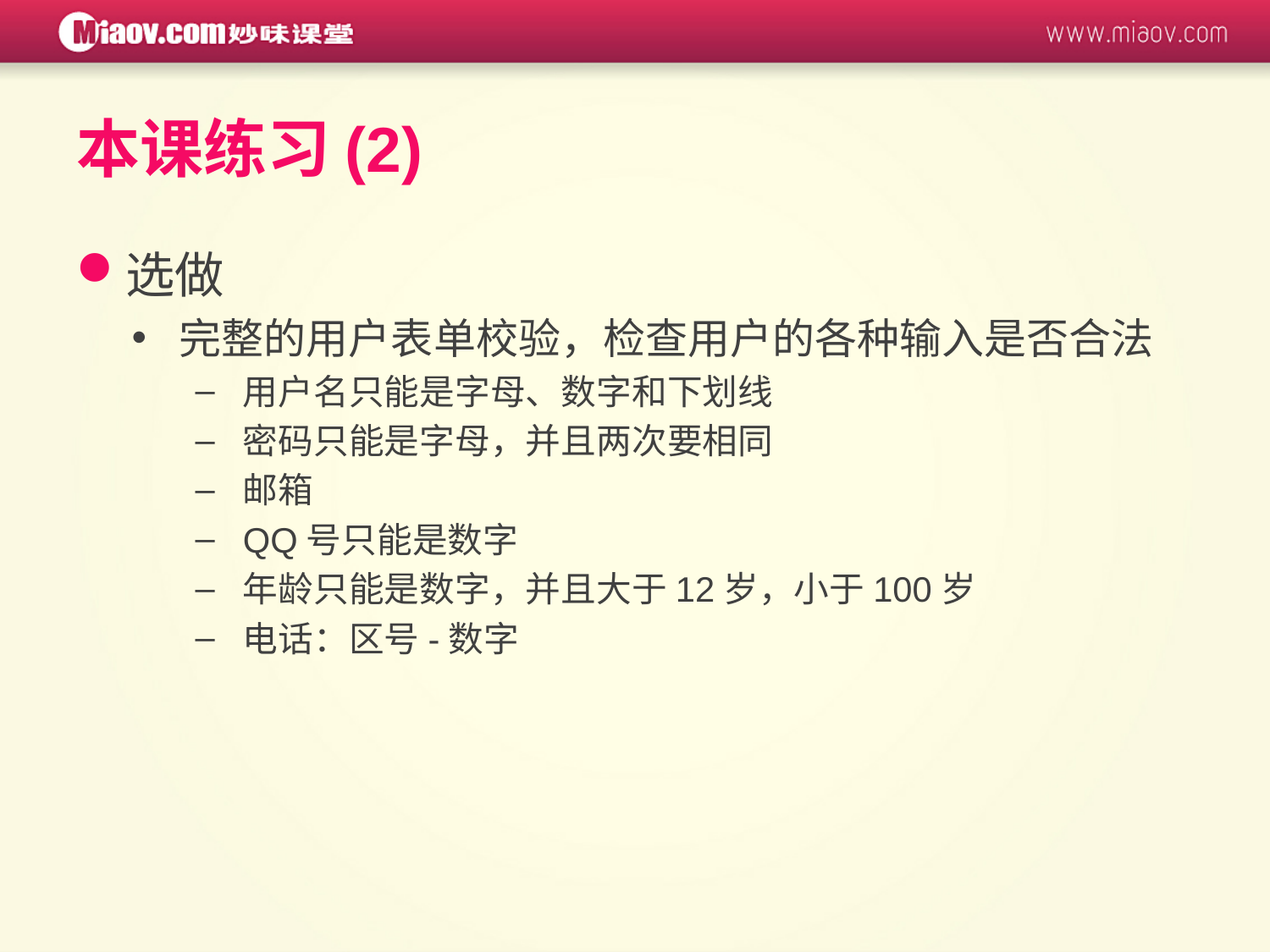

# 本课练习(2)
选做
完整的用户表单校验，检查用户的各种输入是否合法
用户名只能是字母、数字和下划线
密码只能是字母，并且两次要相同
邮箱
QQ号只能是数字
年龄只能是数字，并且大于12岁，小于100岁
电话：区号-数字